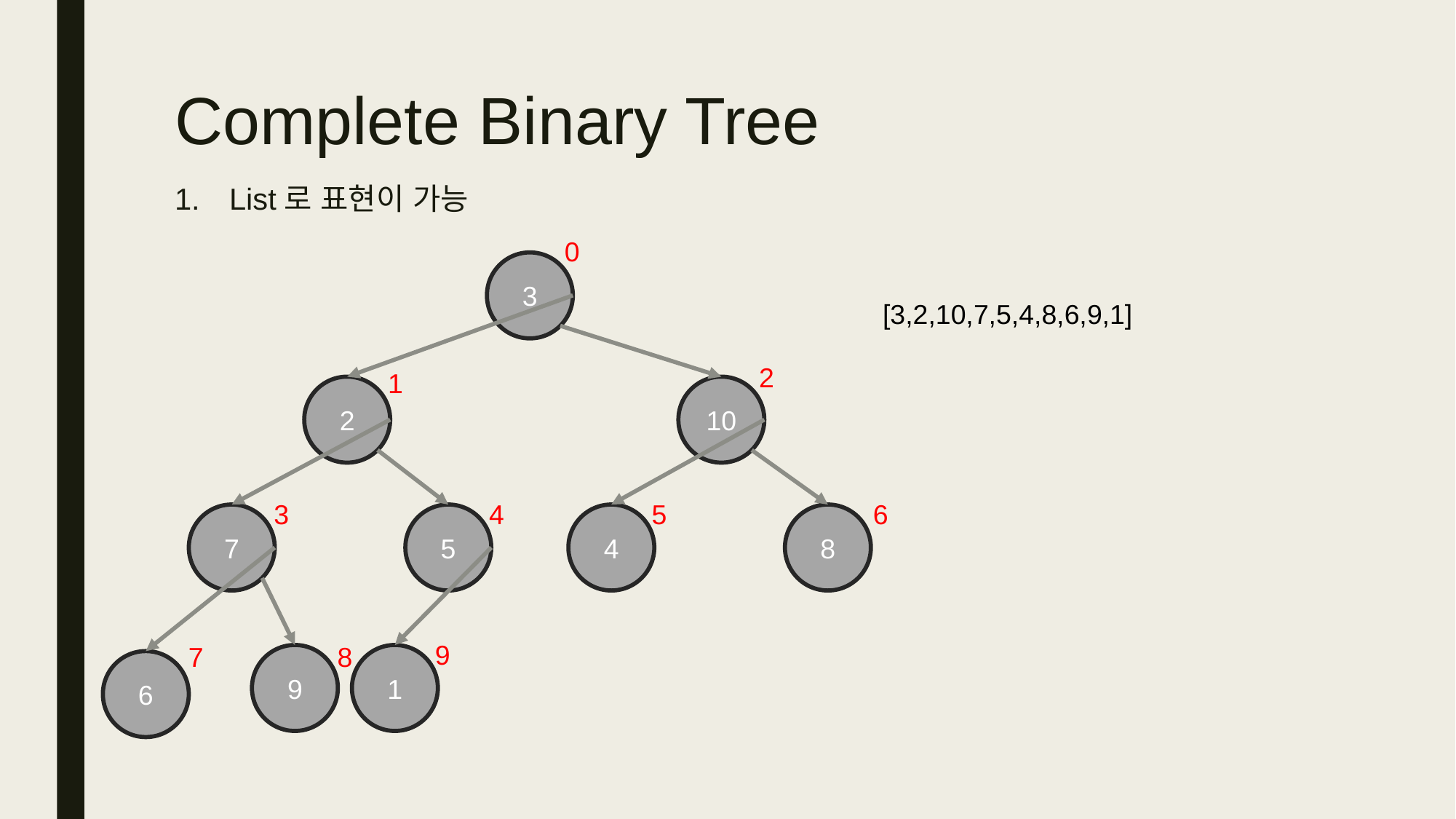

# Complete Binary Tree
List로 표현이 가능
0
3
[3,2,10,7,5,4,8,6,9,1]
2
1
2
10
4
5
6
3
7
5
4
8
9
7
8
9
1
6